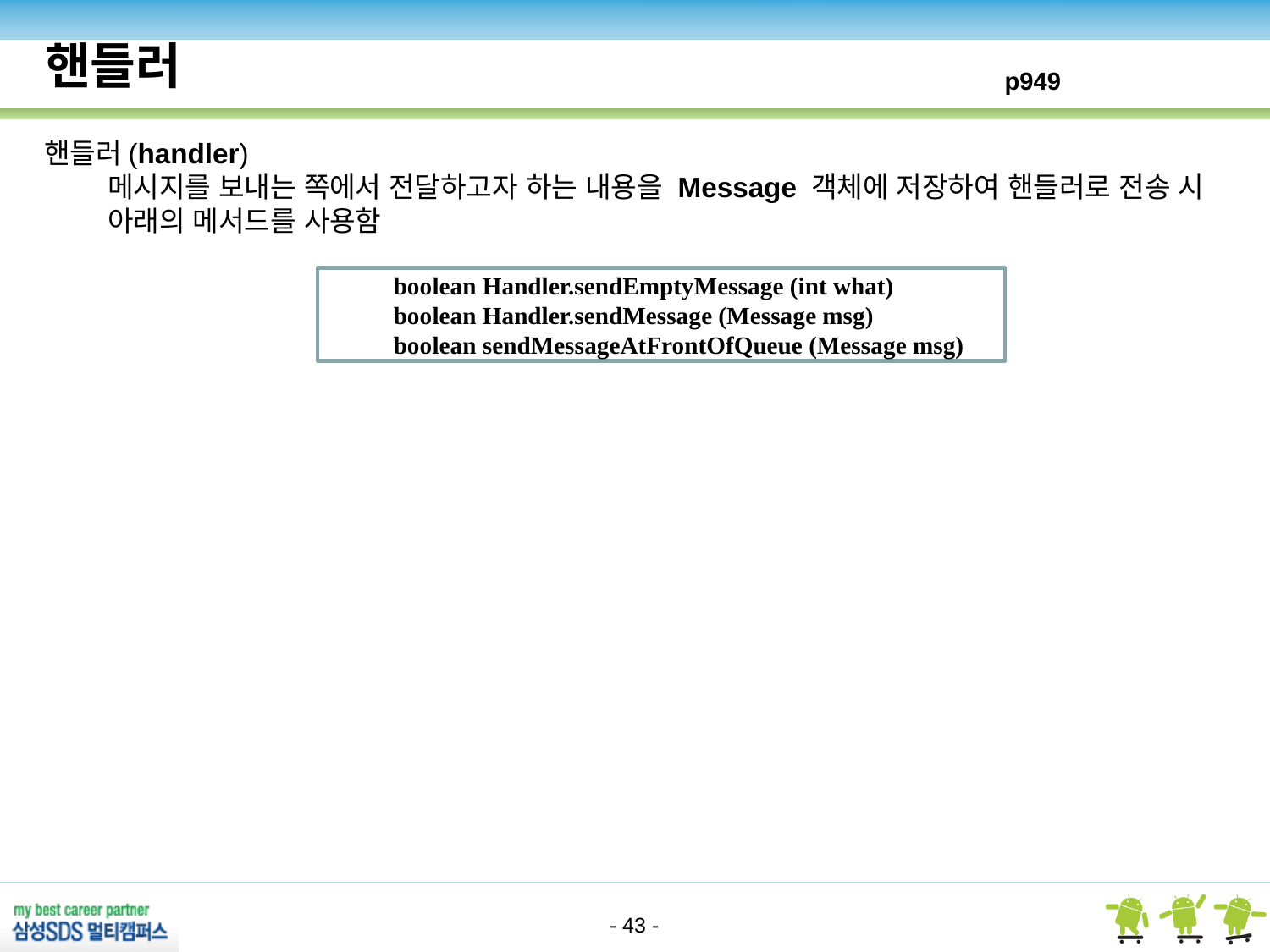

핸들러
p949
핸들러(handler)
메시지를 보내는 쪽에서 전달하고자 하는 내용을 Message 객체에 저장하여 핸들러로 전송 시 아래의 메서드를 사용함
boolean Handler.sendEmptyMessage (int what)
boolean Handler.sendMessage (Message msg)
boolean sendMessageAtFrontOfQueue (Message msg)
- 43 -